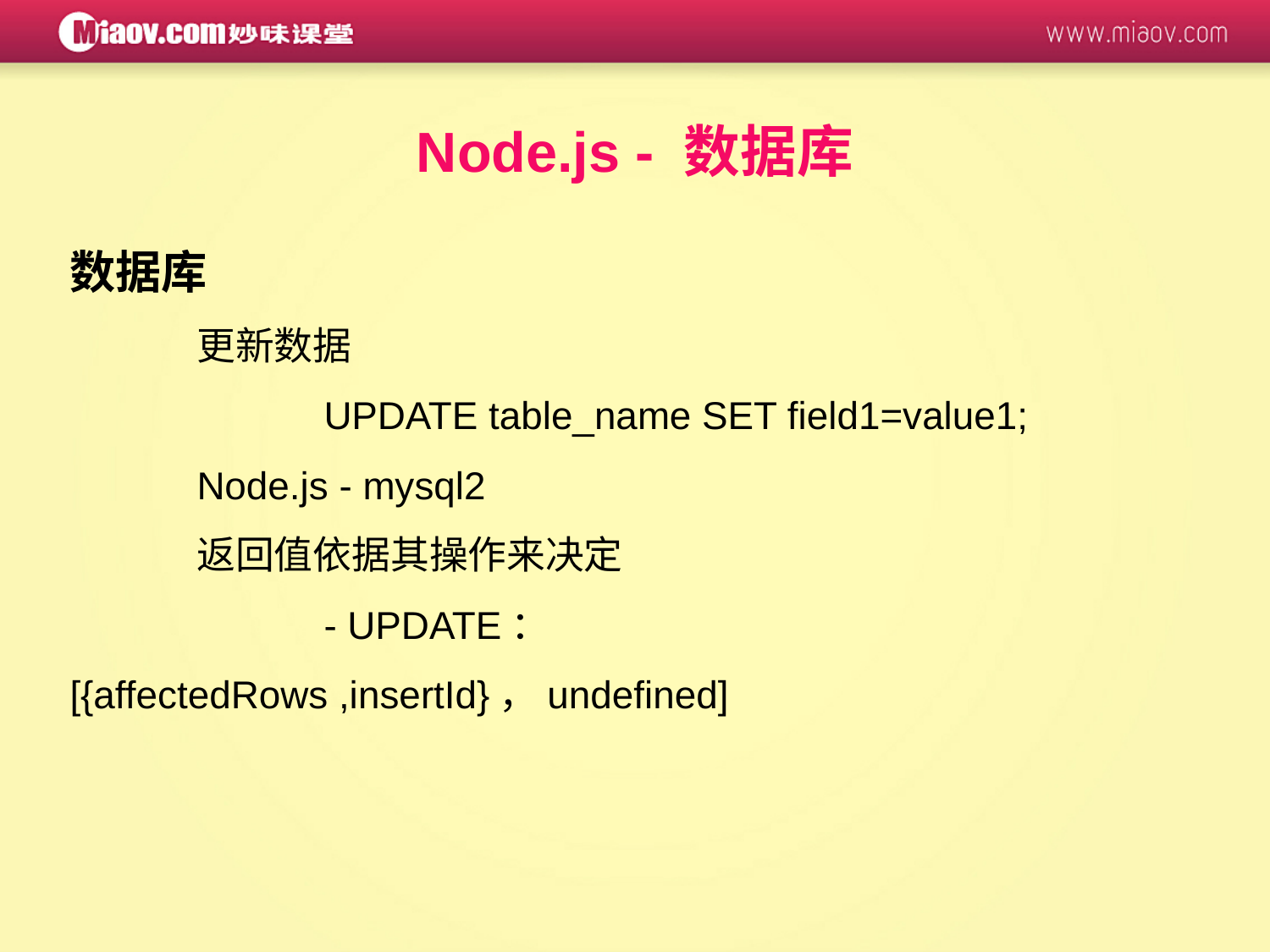

Node.js - 数据库
数据库
	更新数据
		UPDATE table_name SET field1=value1;
	Node.js - mysql2
	返回值依据其操作来决定
		- UPDATE：[{affectedRows ,insertId}，undefined]